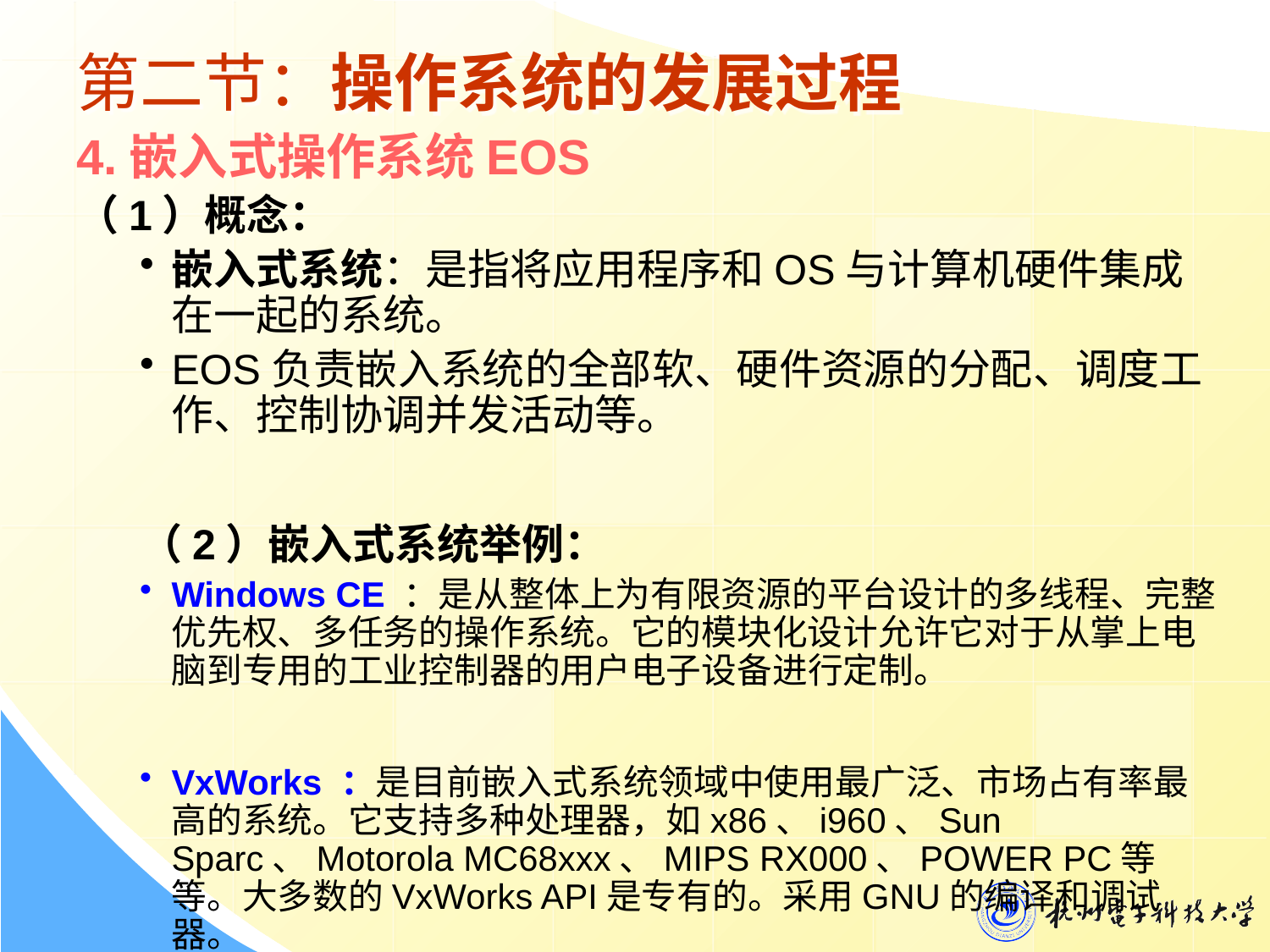

# 第二节：操作系统的发展过程
4.嵌入式操作系统EOS
（1）概念：
嵌入式系统：是指将应用程序和OS与计算机硬件集成在一起的系统。
EOS负责嵌入系统的全部软、硬件资源的分配、调度工作、控制协调并发活动等。

（2）嵌入式系统举例：
Windows CE ：是从整体上为有限资源的平台设计的多线程、完整优先权、多任务的操作系统。它的模块化设计允许它对于从掌上电脑到专用的工业控制器的用户电子设备进行定制。

VxWorks ：是目前嵌入式系统领域中使用最广泛、市场占有率最高的系统。它支持多种处理器，如x86、i960、Sun Sparc、Motorola MC68xxx、MIPS RX000、POWER PC等等。大多数的VxWorks API是专有的。采用GNU的编译和调试器。